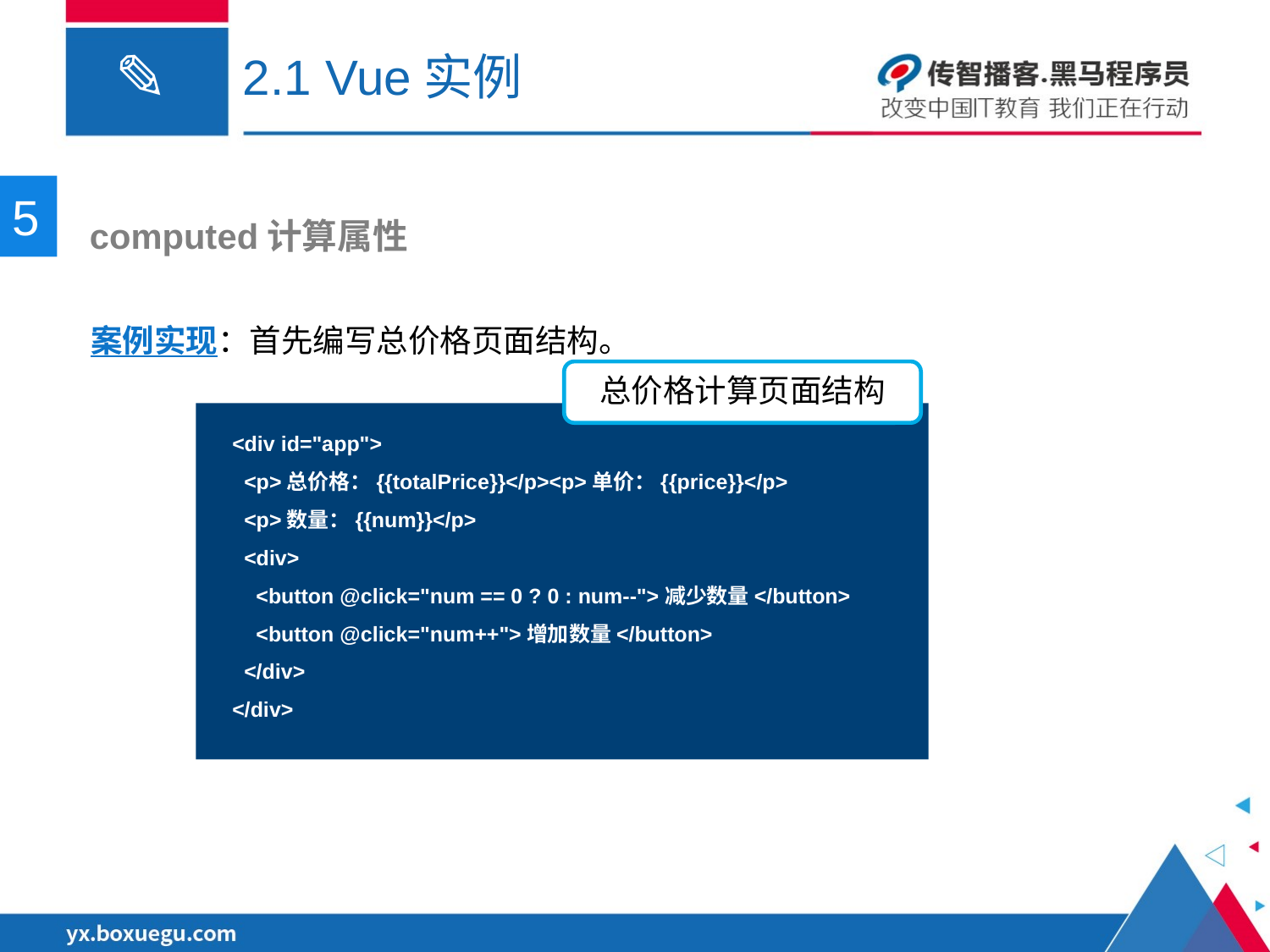

# 2.1 Vue实例

5
  computed计算属性
案例实现：首先编写总价格页面结构。
总价格计算页面结构

<div id="app">
  <p>总价格：{{totalPrice}}</p><p>单价：{{price}}</p>
  <p>数量：{{num}}</p>
  <div>
    <button @click="num == 0 ? 0 : num--">减少数量</button>
    <button @click="num++">增加数量</button>
  </div>
</div>